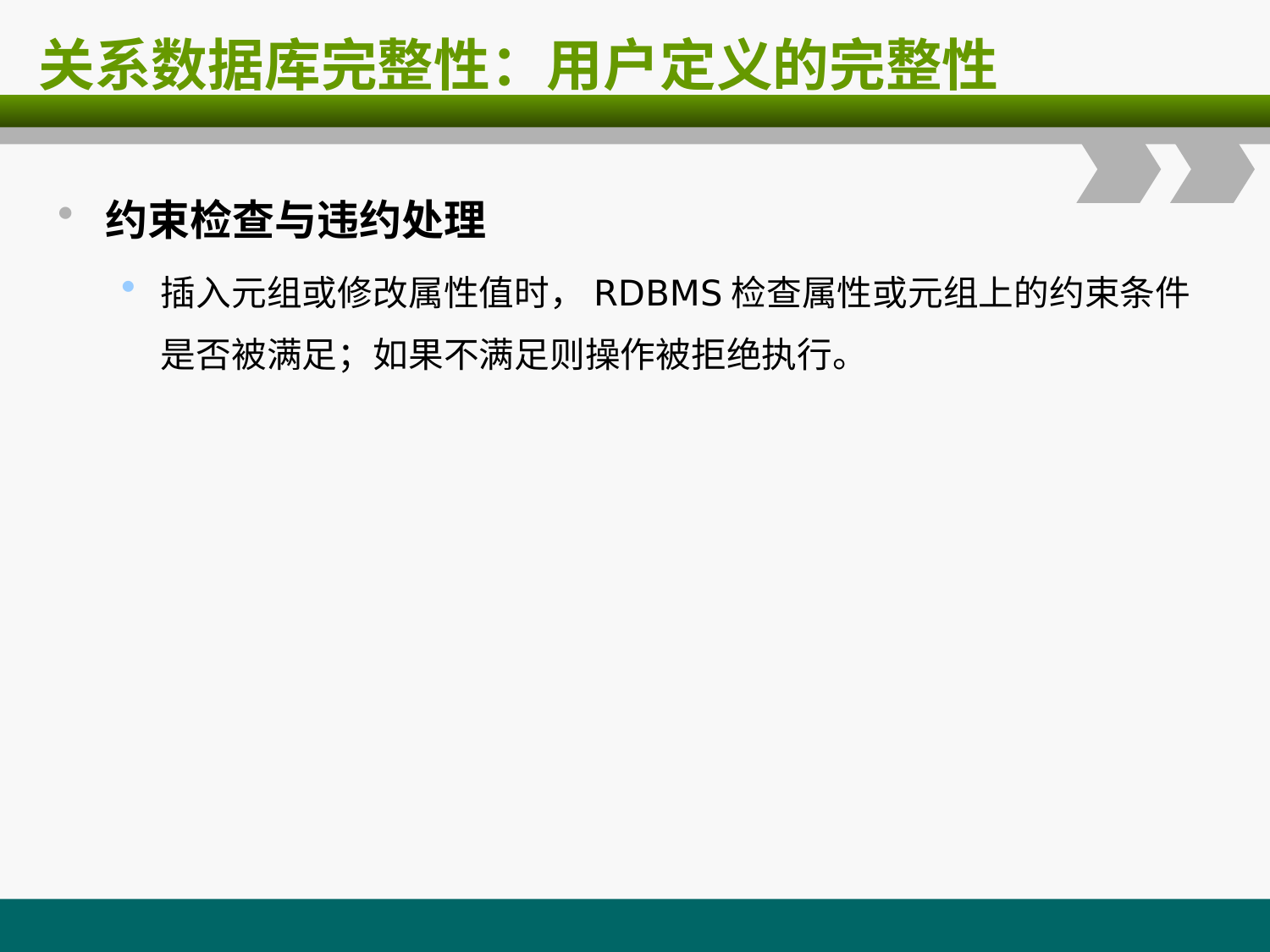

# 关系数据库完整性：用户定义的完整性
约束检查与违约处理
插入元组或修改属性值时，RDBMS检查属性或元组上的约束条件是否被满足；如果不满足则操作被拒绝执行。